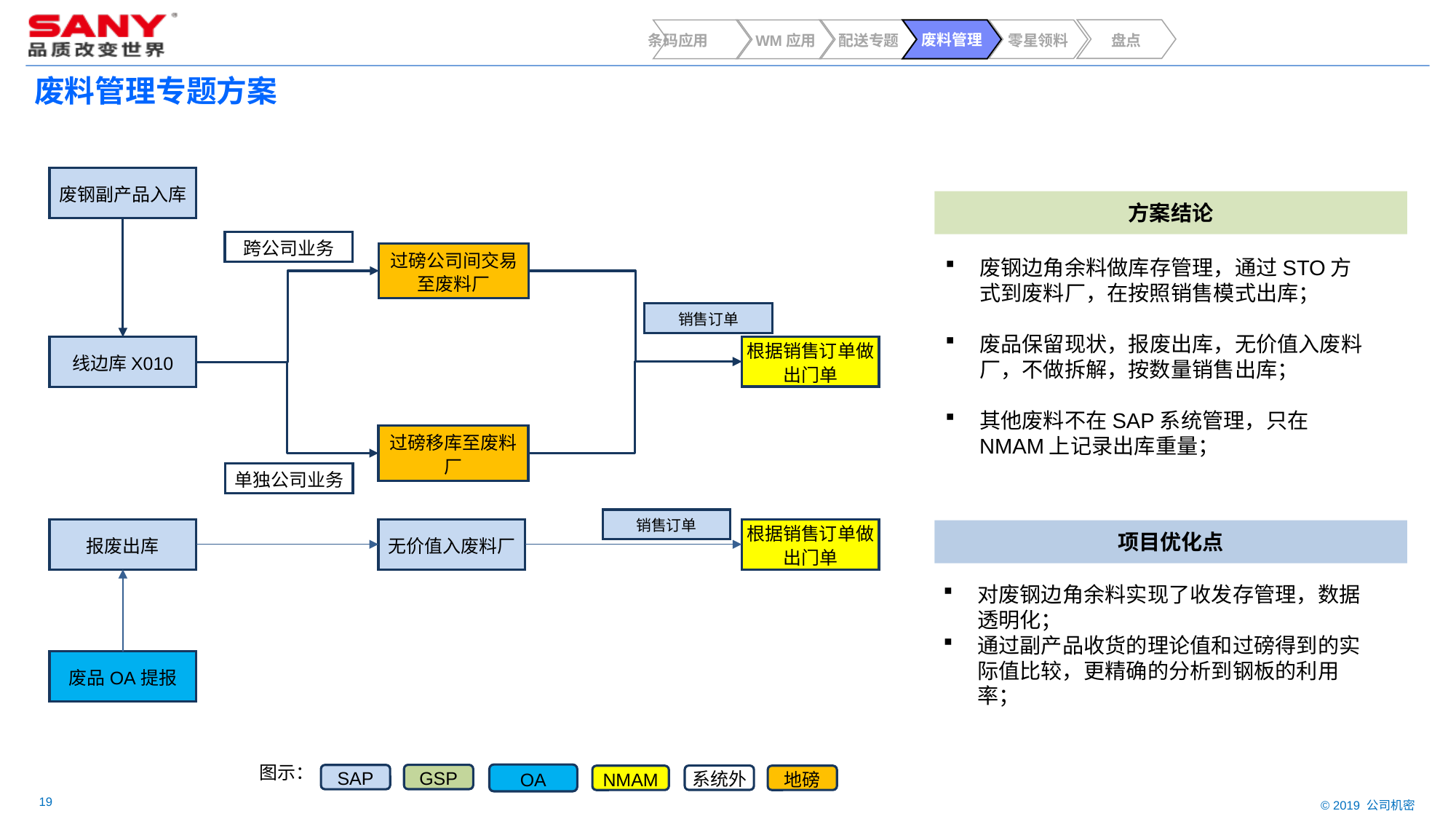

盘点
零星领料
条码应用
WM应用
配送专题
废料管理
# 废料管理专题方案
废钢副产品入库
方案结论

废钢边角余料做库存管理，通过STO方式到废料厂，在按照销售模式出库；

废品保留现状，报废出库，无价值入废料厂，不做拆解，按数量销售出库；

其他废料不在SAP系统管理，只在NMAM上记录出库重量；
跨公司业务
过磅公司间交易至废料厂
销售订单
根据销售订单做出门单
线边库X010
过磅移库至废料厂
单独公司业务
销售订单
报废出库
无价值入废料厂
根据销售订单做出门单
项目优化点

对废钢边角余料实现了收发存管理，数据透明化；
通过副产品收货的理论值和过磅得到的实际值比较，更精确的分析到钢板的利用率；
废品OA提报
图示：
OA
GSP
SAP
系统外
地磅
NMAM